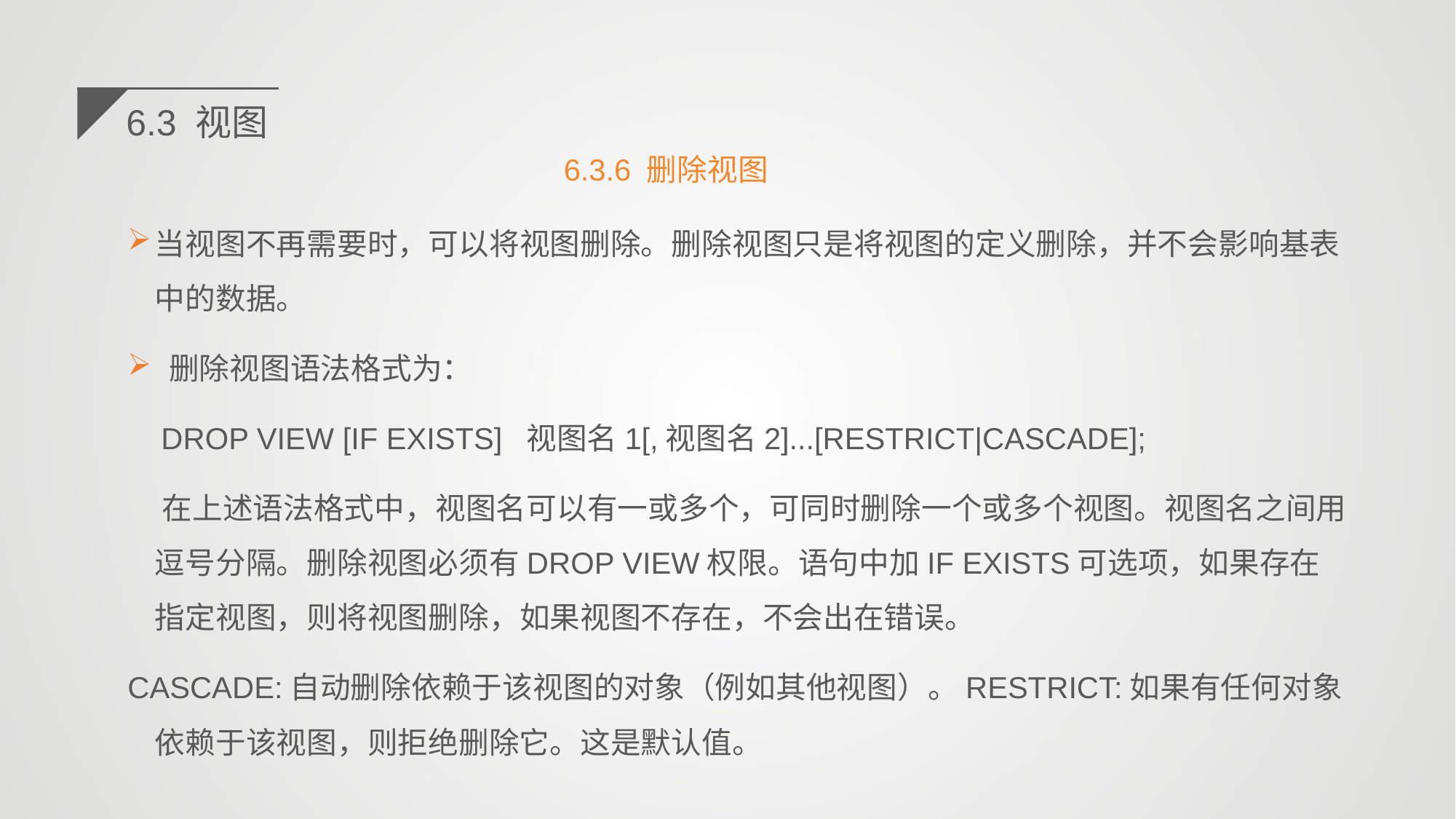

6.3 视图

6.3.6 删除视图
当视图不再需要时，可以将视图删除。删除视图只是将视图的定义删除，并不会影响基表中的数据。
 删除视图语法格式为：
    DROP VIEW [IF EXISTS]  视图名1[,视图名2]...[RESTRICT|CASCADE];
    在上述语法格式中，视图名可以有一或多个，可同时删除一个或多个视图。视图名之间用逗号分隔。删除视图必须有DROP VIEW权限。语句中加IF EXISTS可选项，如果存在指定视图，则将视图删除，如果视图不存在，不会出在错误。
CASCADE:自动删除依赖于该视图的对象（例如其他视图）。RESTRICT:如果有任何对象依赖于该视图，则拒绝删除它。这是默认值。